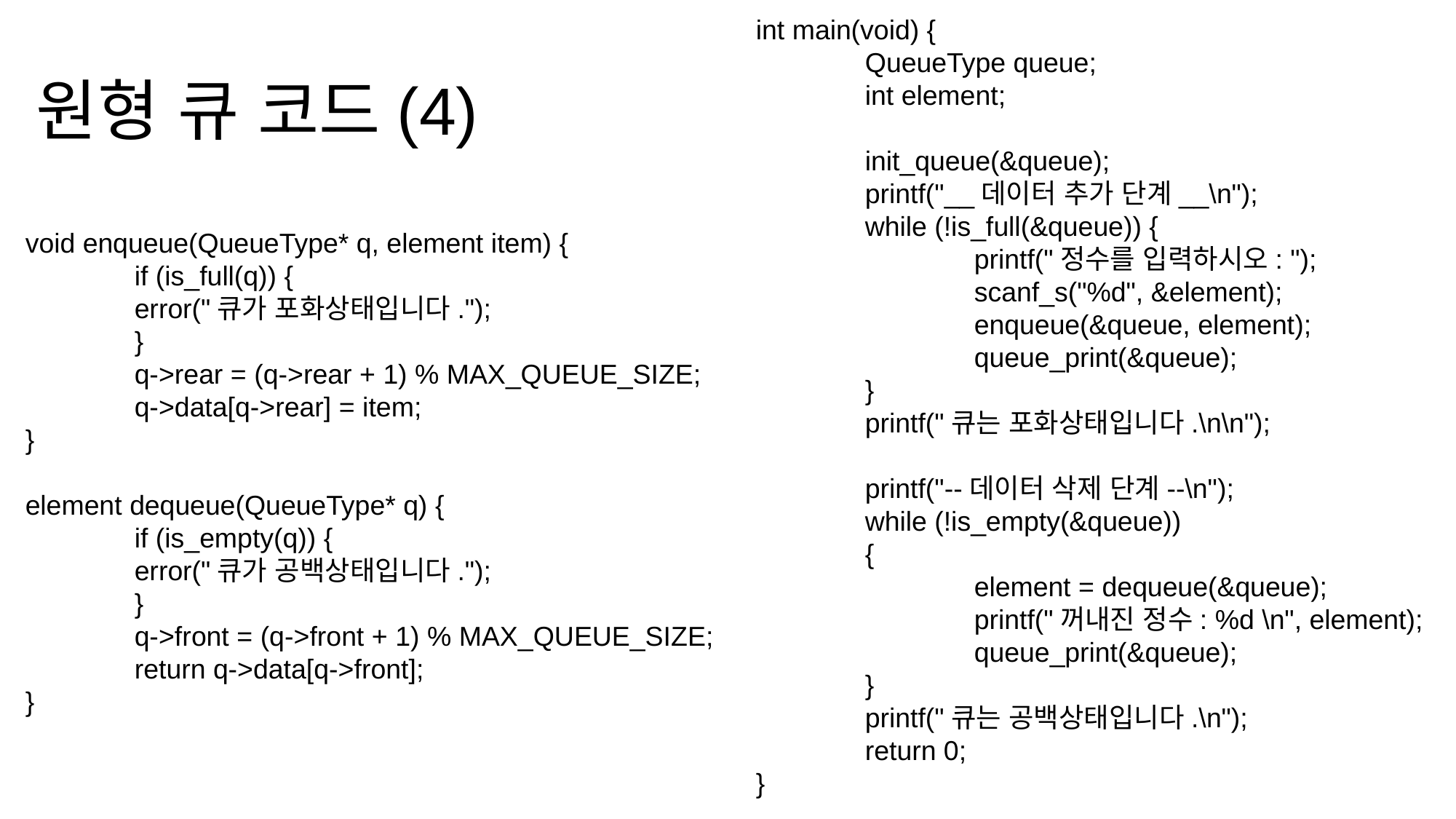

int main(void) {
	QueueType queue;
	int element;

	init_queue(&queue);
	printf("__데이터 추가 단계__\n");
	while (!is_full(&queue)) {
		printf("정수를 입력하시오: ");
		scanf_s("%d", &element);
		enqueue(&queue, element);
		queue_print(&queue);
	}
	printf("큐는 포화상태입니다.\n\n");

	printf("--데이터 삭제 단계--\n");
	while (!is_empty(&queue))
	{
		element = dequeue(&queue);
		printf("꺼내진 정수: %d \n", element);
		queue_print(&queue);
	}
	printf("큐는 공백상태입니다.\n");
	return 0;
}
# 원형 큐 코드(4)
void enqueue(QueueType* q, element item) {
	if (is_full(q)) {
	error("큐가 포화상태입니다.");
	}
	q->rear = (q->rear + 1) % MAX_QUEUE_SIZE;
	q->data[q->rear] = item;
}

element dequeue(QueueType* q) {
	if (is_empty(q)) {
	error("큐가 공백상태입니다.");
	}
	q->front = (q->front + 1) % MAX_QUEUE_SIZE;
	return q->data[q->front];
}